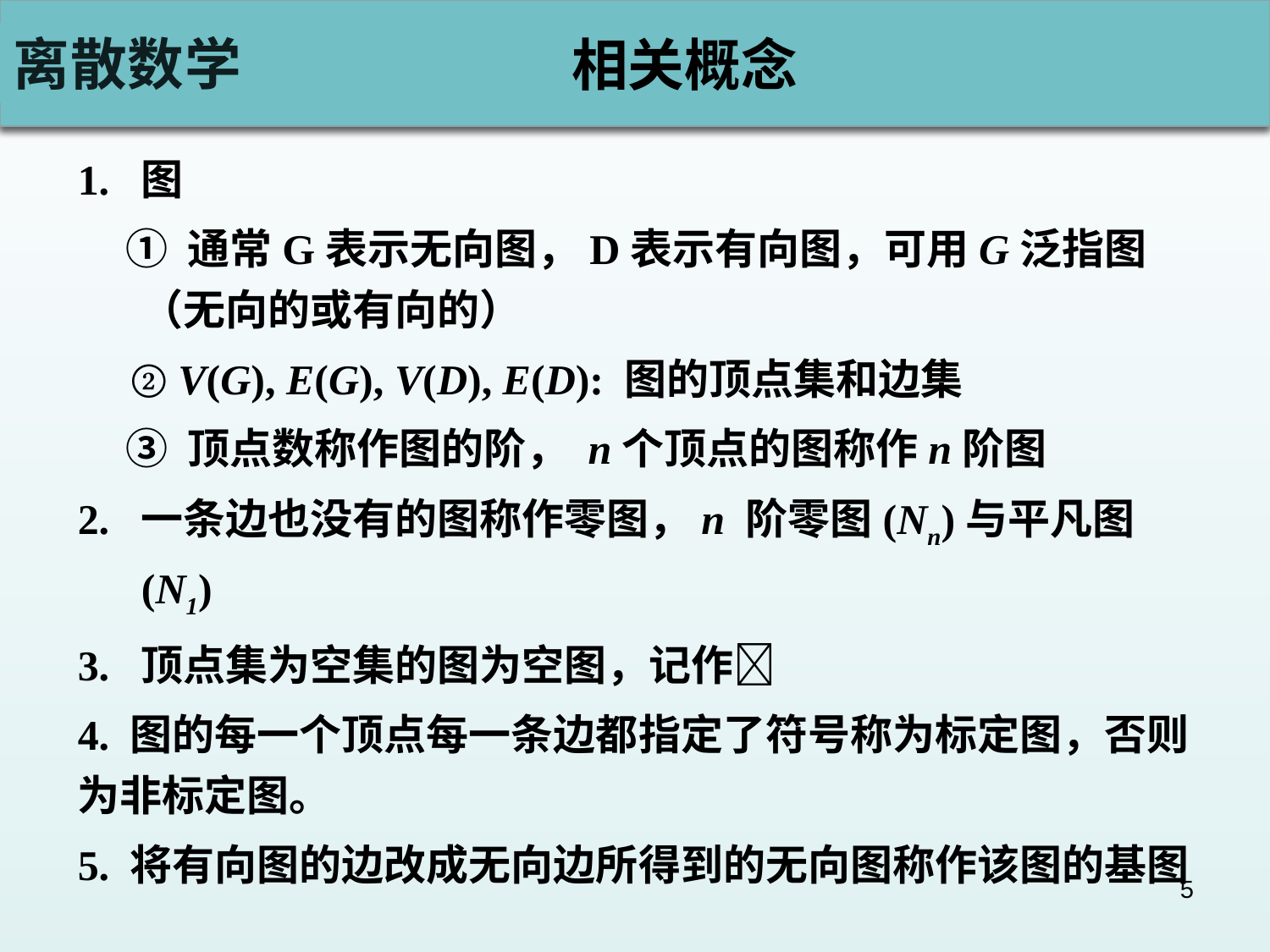

# 相关概念
1.  图
     ① 通常G表示无向图，D表示有向图，可用G泛指图（无向的或有向的）
     ② V(G), E(G), V(D), E(D): 图的顶点集和边集
     ③ 顶点数称作图的阶， n个顶点的图称作n阶图
2.  一条边也没有的图称作零图，n 阶零图(Nn)与平凡图(N1)
3.  顶点集为空集的图为空图，记作∅
4. 图的每一个顶点每一条边都指定了符号称为标定图，否则为非标定图。
5. 将有向图的边改成无向边所得到的无向图称作该图的基图
5